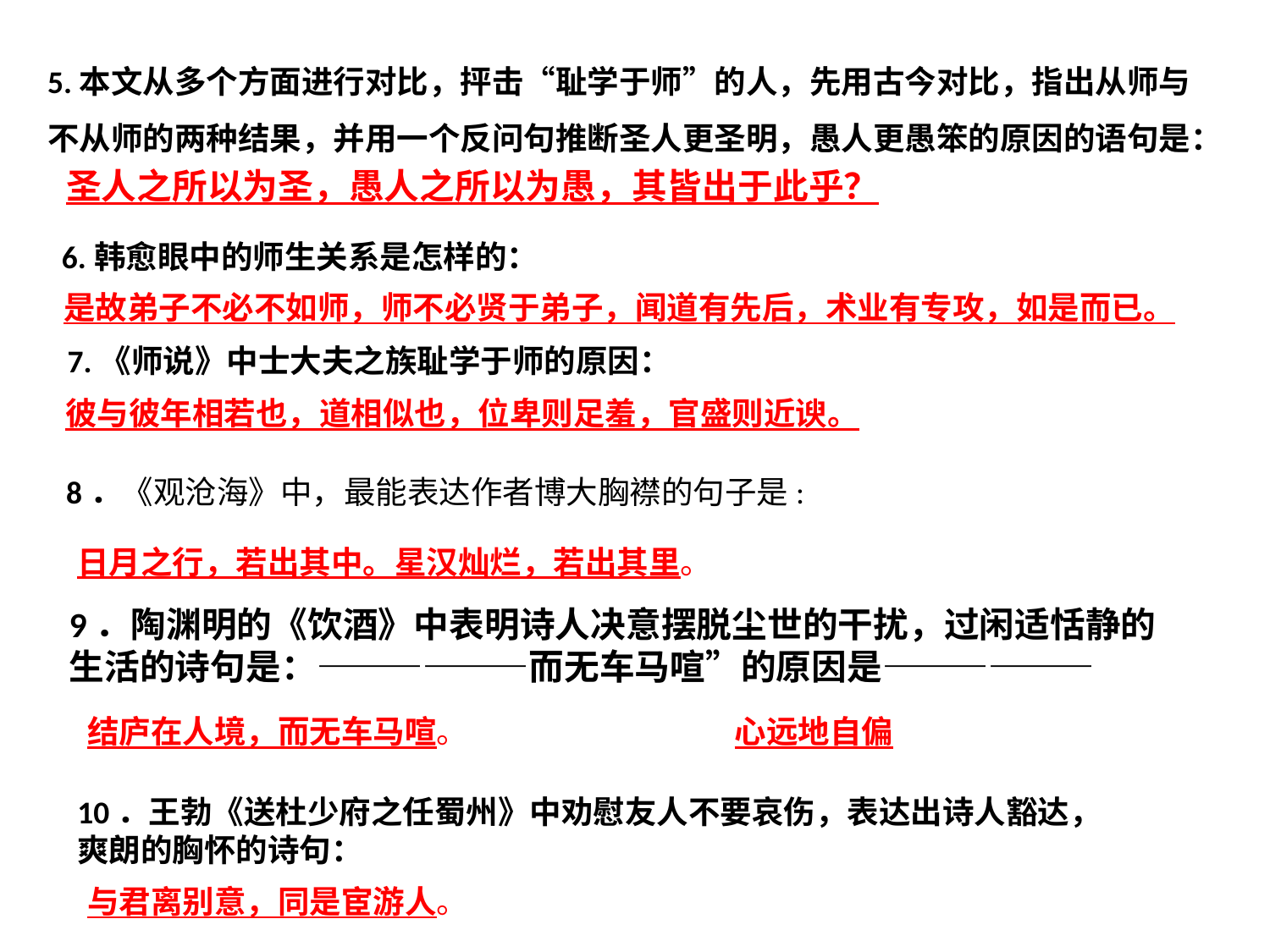

5.本文从多个方面进行对比，抨击“耻学于师”的人，先用古今对比，指出从师与不从师的两种结果，并用一个反问句推断圣人更圣明，愚人更愚笨的原因的语句是：
圣人之所以为圣，愚人之所以为愚，其皆出于此乎？

6.韩愈眼中的师生关系是怎样的：
是故弟子不必不如师，师不必贤于弟子，闻道有先后，术业有专攻，如是而已。
7.《师说》中士大夫之族耻学于师的原因：
彼与彼年相若也，道相似也，位卑则足羞，官盛则近谀。
8．《观沧海》中，最能表达作者博大胸襟的句子是:
日月之行，若出其中。星汉灿烂，若出其里。
9．陶渊明的《饮酒》中表明诗人决意摆脱尘世的干扰，过闲适恬静的生活的诗句是：——————而无车马喧”的原因是——————
结庐在人境，而无车马喧。                                     心远地自偏
10．王勃《送杜少府之任蜀州》中劝慰友人不要哀伤，表达出诗人豁达，爽朗的胸怀的诗句：
与君离别意，同是宦游人。